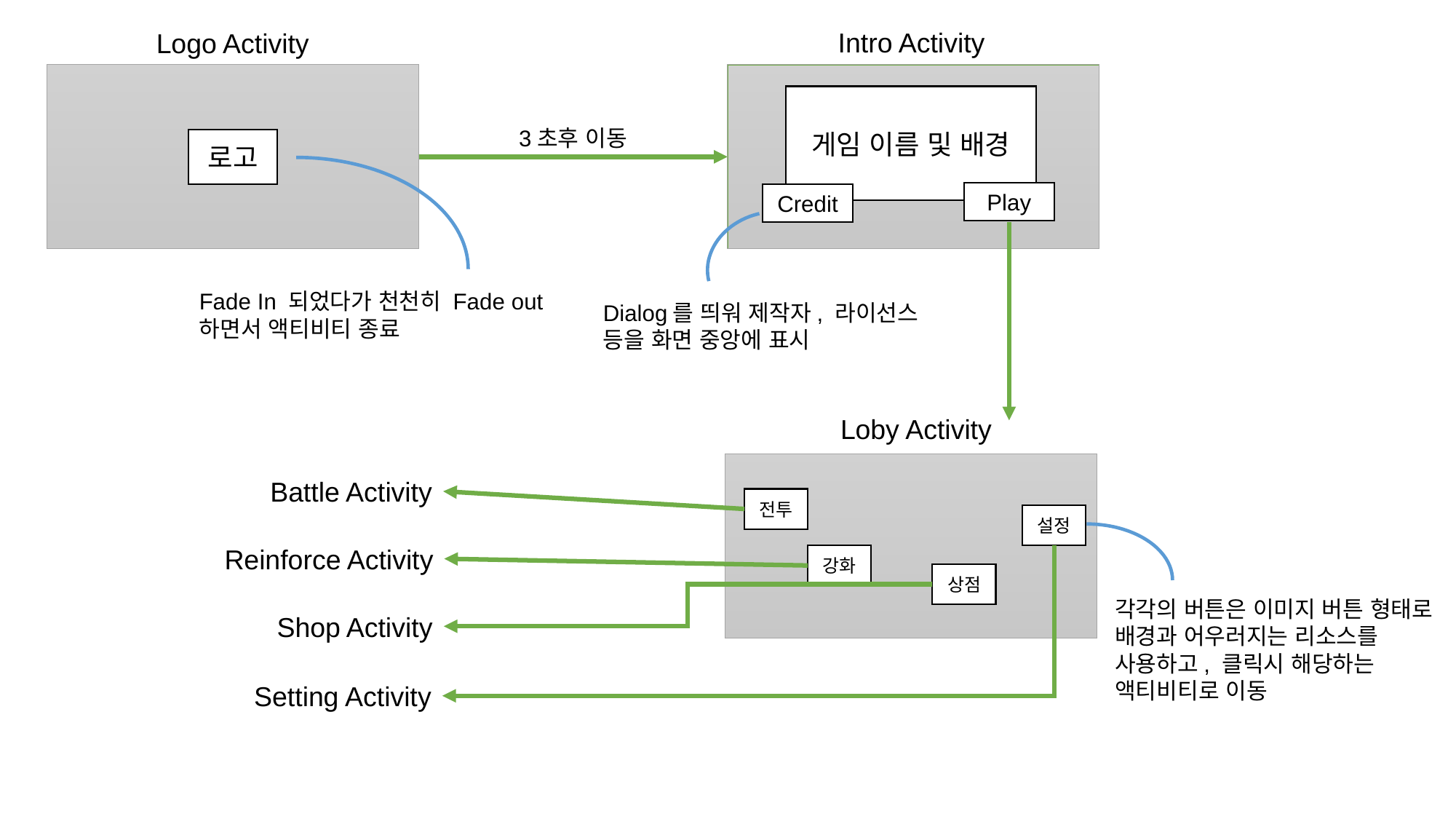

Intro Activity
Logo Activity

게임 이름 및 배경
3초후 이동
로고

Play
Credit

Fade In 되었다가 천천히 Fade out 하면서 액티비티 종료
Dialog를 띄워 제작자, 라이선스 등을 화면 중앙에 표시
Loby Activity

Battle Activity
전투
설정

Reinforce Activity
강화
상점
각각의 버튼은 이미지 버튼 형태로 배경과 어우러지는 리소스를 사용하고, 클릭시 해당하는 액티비티로 이동
Shop Activity
Setting Activity